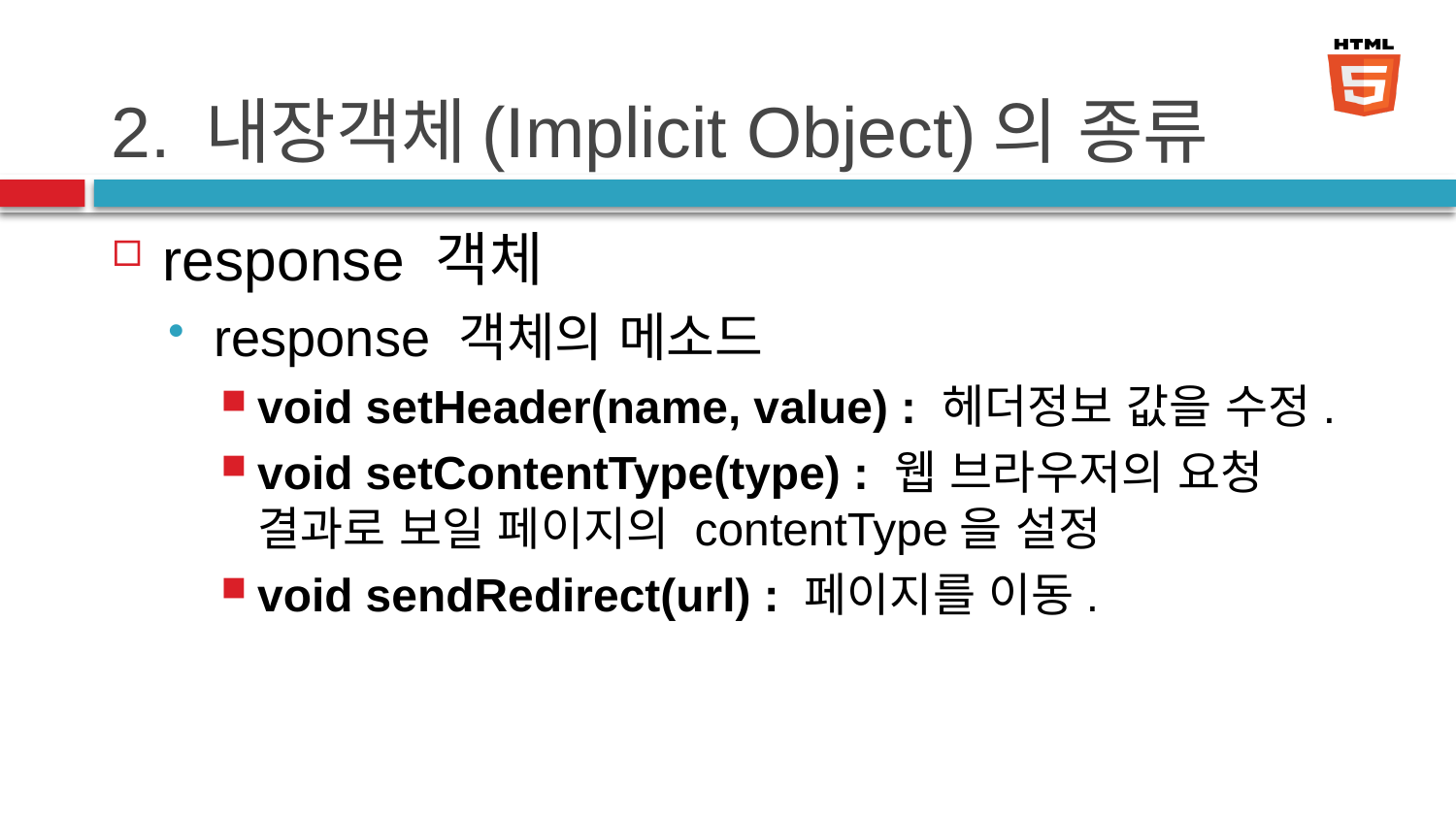

# 2. 내장객체(Implicit Object)의 종류
response 객체
response 객체의 메소드
void setHeader(name, value) : 헤더정보 값을 수정.
void setContentType(type) : 웹 브라우저의 요청 결과로 보일 페이지의 contentType을 설정
void sendRedirect(url) : 페이지를 이동.